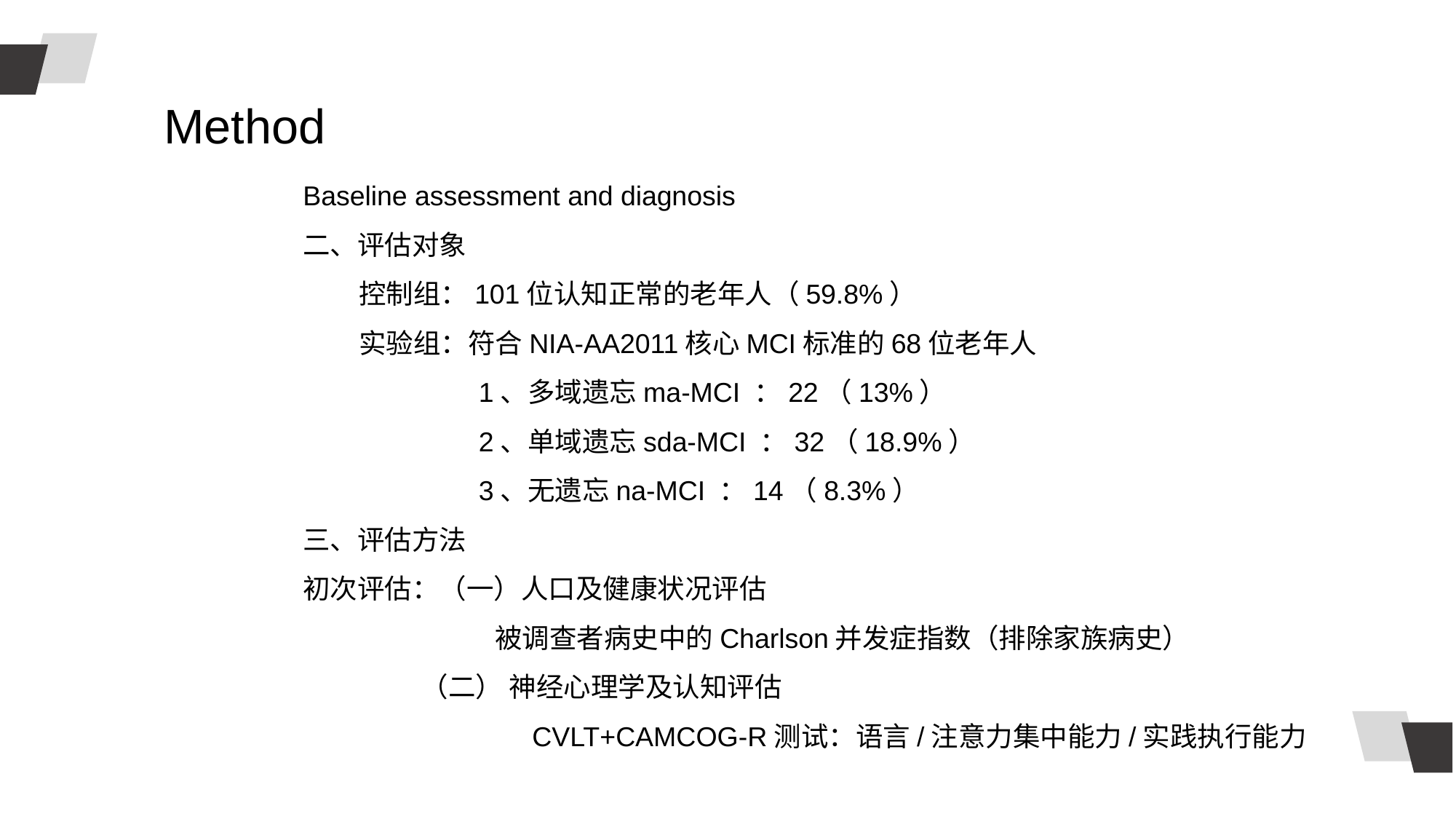

Method
Baseline assessment and diagnosis
二、评估对象
        控制组：101位认知正常的老年人（59.8%）
        实验组：符合NIA-AA2011核心MCI标准的68位老年人
                       1、多域遗忘ma-MCI ：22（13%）
                       2、单域遗忘sda-MCI ：32（18.9%）
                       3、无遗忘na-MCI ：14（8.3%）
三、评估方法
初次评估：（一）人口及健康状况评估
                              被调查者病史中的Charlson并发症指数（排除家族病史）
                  （二） 神经心理学及认知评估
                              CVLT+CAMCOG-R测试：语言/注意力集中能力/实践执行能力